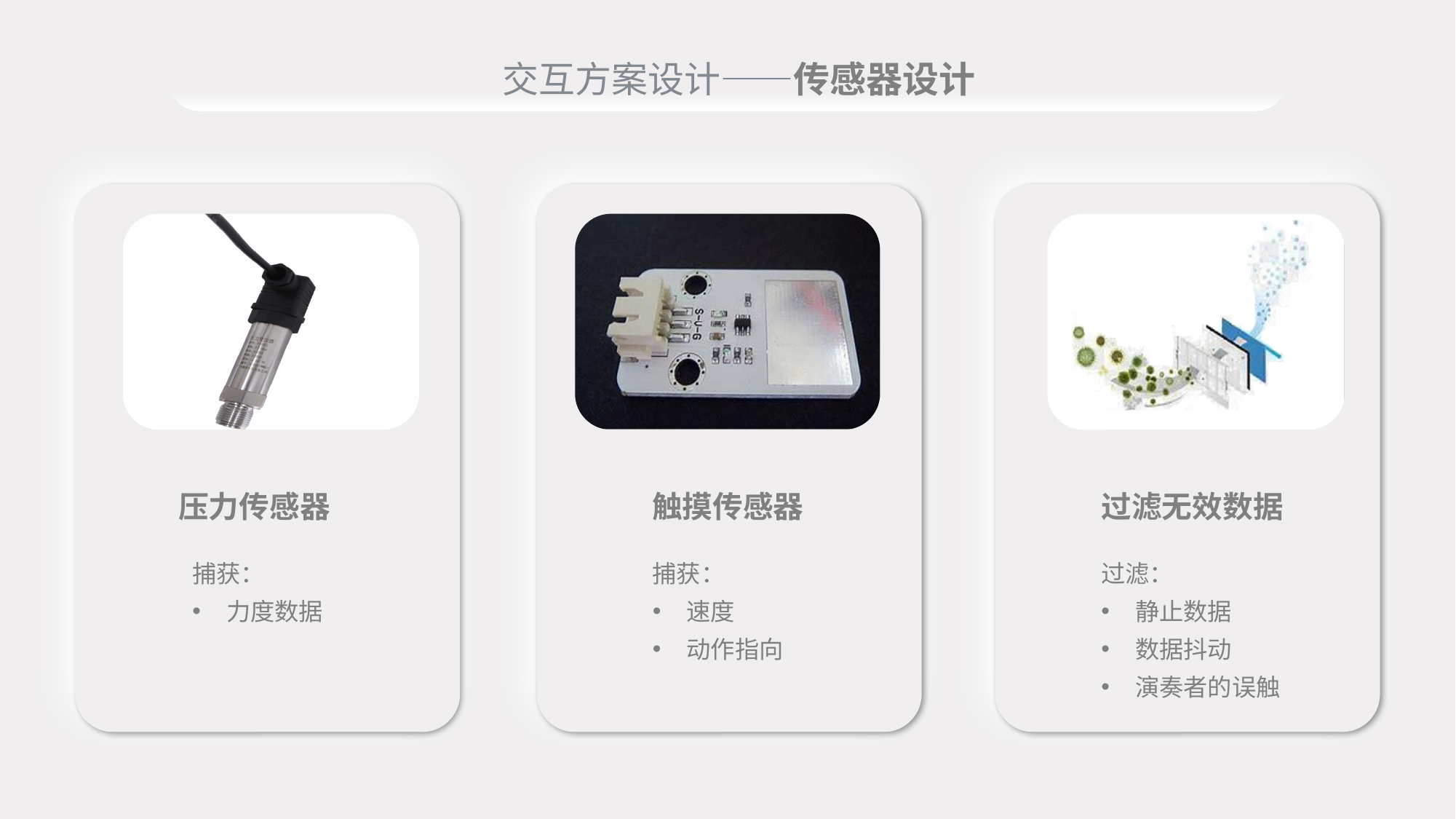

交互方案设计——传感器设计

压力传感器
触摸传感器
过滤无效数据
捕获：
力度数据
捕获：
速度
动作指向
过滤：
静止数据
数据抖动
演奏者的误触